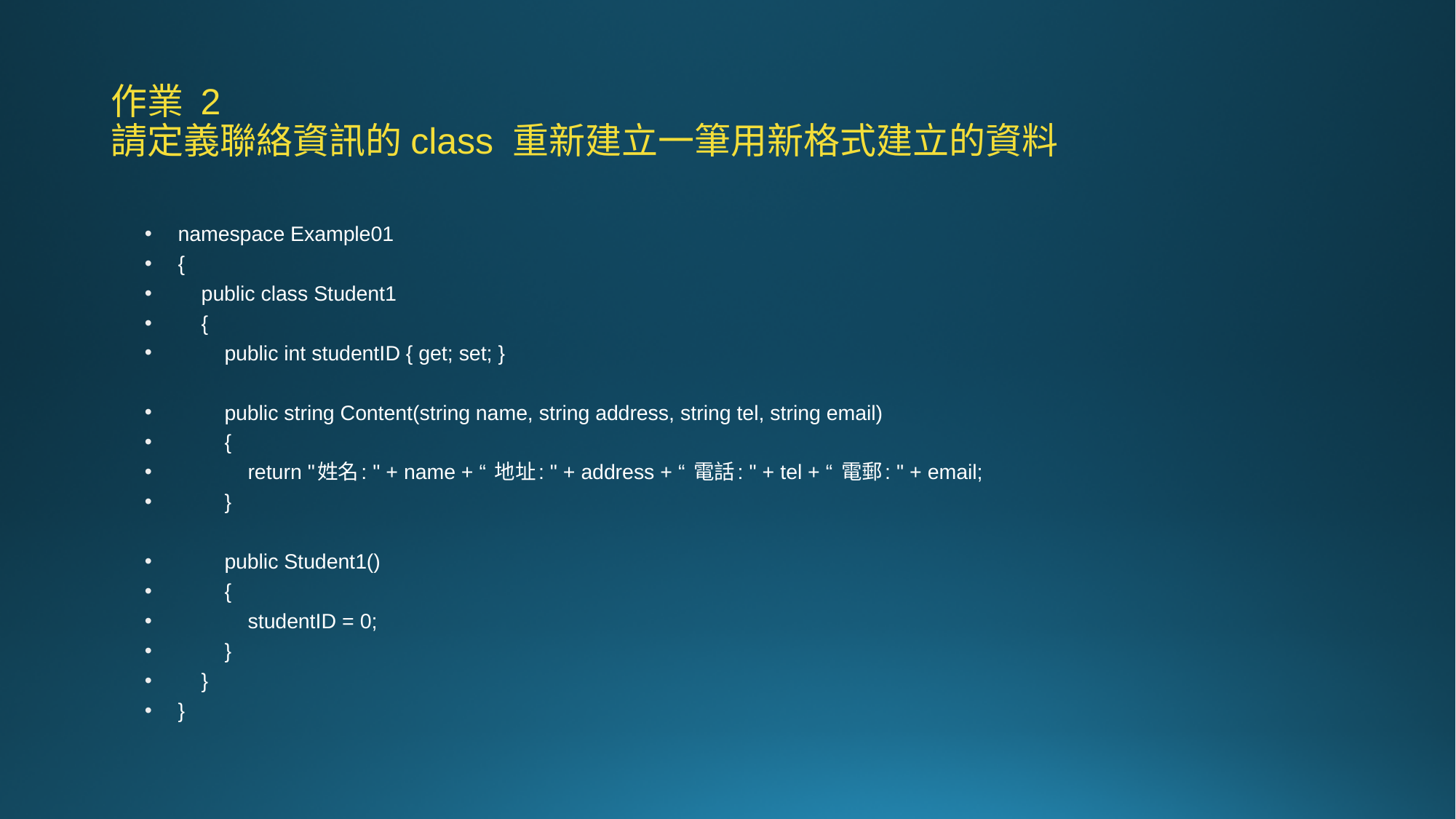

# 作業 2 請定義聯絡資訊的class 重新建立一筆用新格式建立的資料
namespace Example01
{
    public class Student1
    {
        public int studentID { get; set; }

        public string Content(string name, string address, string tel, string email)
        {
            return "姓名: " + name + “ 地址: " + address + “ 電話: " + tel + “ 電郵: " + email;
        }

        public Student1()
        {
            studentID = 0;
        }
    }
}